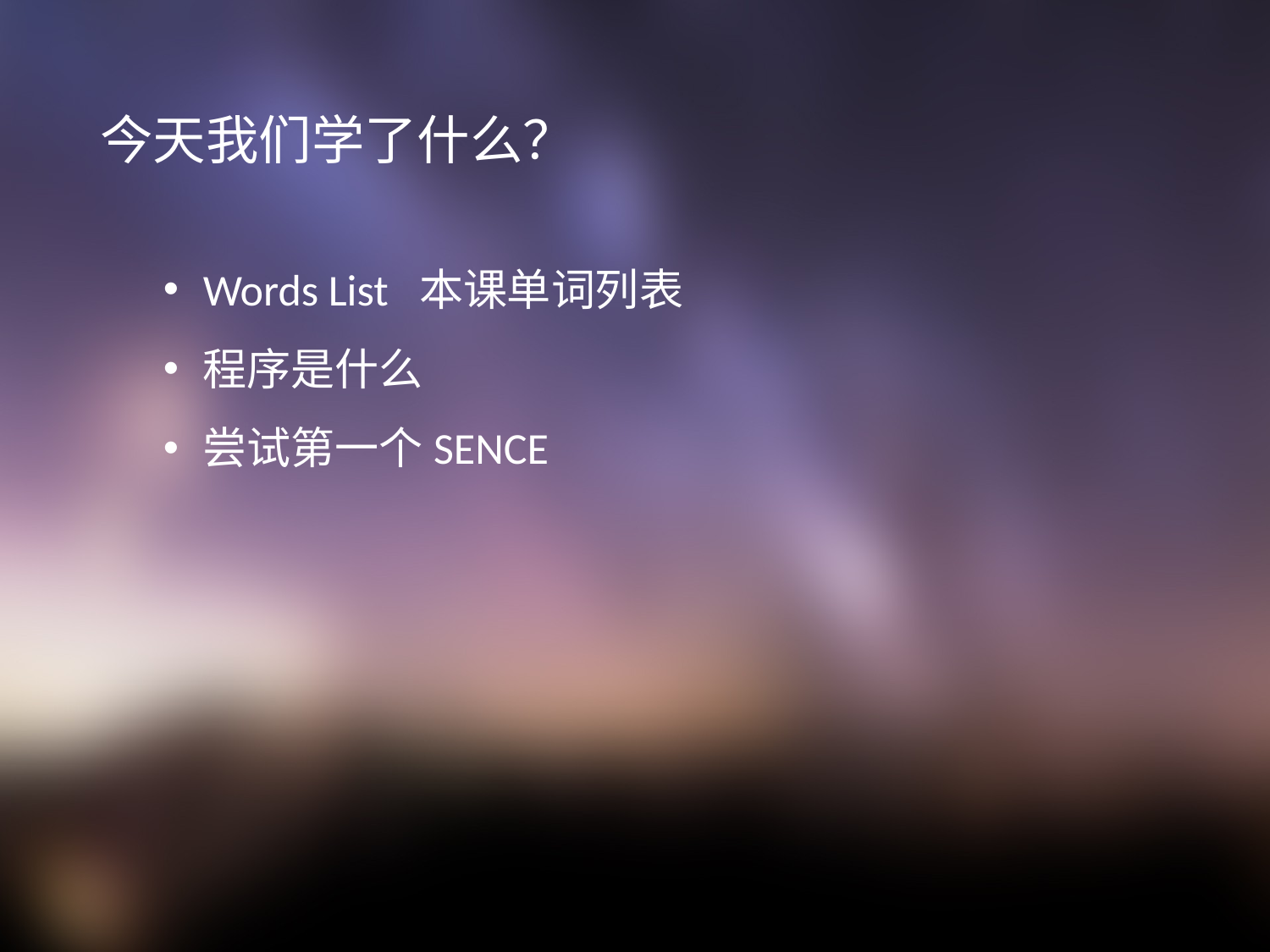

# 今天我们学了什么？
Words List  本课单词列表
程序是什么
尝试第一个SENCE